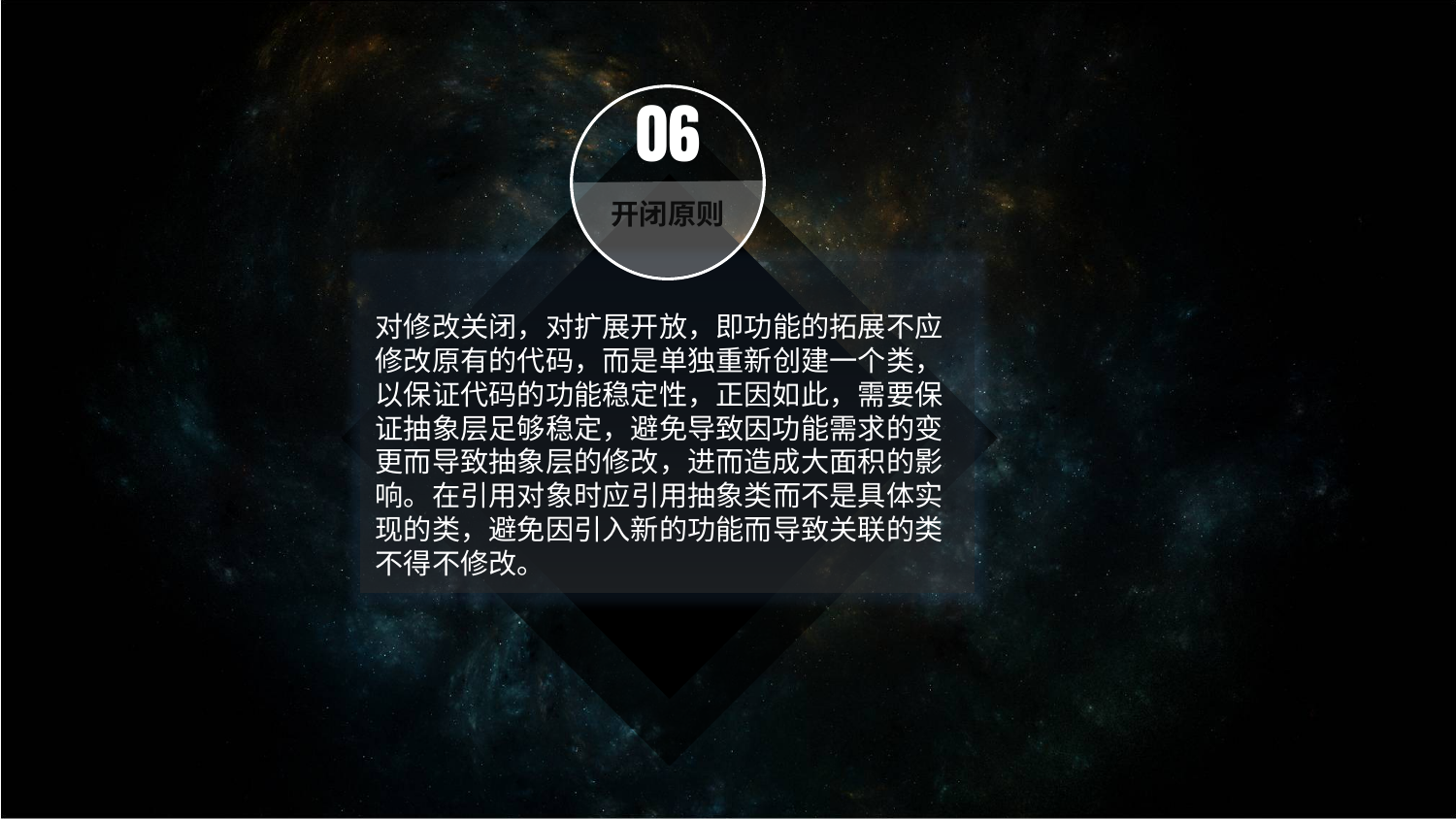

06

开闭原则

对修改关闭，对扩展开放，即功能的拓展不应修改原有的代码，而是单独重新创建一个类，以保证代码的功能稳定性，正因如此，需要保证抽象层足够稳定，避免导致因功能需求的变更而导致抽象层的修改，进而造成大面积的影响。在引用对象时应引用抽象类而不是具体实现的类，避免因引入新的功能而导致关联的类不得不修改。